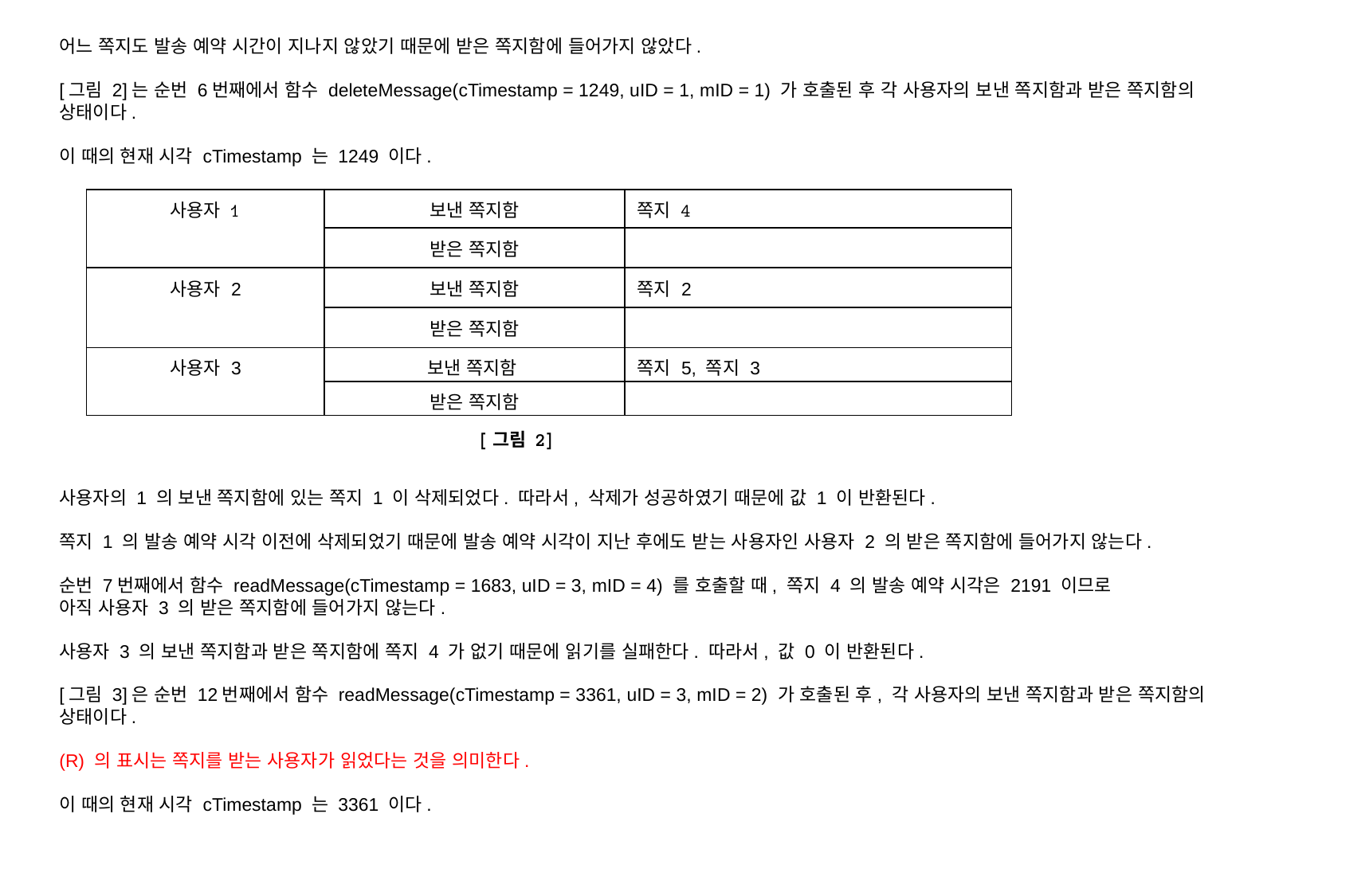

어느 쪽지도 발송 예약 시간이 지나지 않았기 때문에 받은 쪽지함에 들어가지 않았다.

[그림 2]는 순번 6번째에서 함수 deleteMessage(cTimestamp = 1249, uID = 1, mID = 1) 가 호출된 후 각 사용자의 보낸 쪽지함과 받은 쪽지함의 상태이다.

이 때의 현재 시각 cTimestamp 는 1249 이다.
| 사용자 1 | 보낸 쪽지함 | 쪽지 4 |
| --- | --- | --- |
|  | 받은 쪽지함 |  |
| 사용자 2 | 보낸 쪽지함 | 쪽지 2 |
|  | 받은 쪽지함 |  |
| 사용자 3 | 보낸 쪽지함 | 쪽지 5, 쪽지 3 |
|  | 받은 쪽지함 |  |
[그림 2]
사용자의 1 의 보낸 쪽지함에 있는 쪽지 1 이 삭제되었다. 따라서, 삭제가 성공하였기 때문에 값 1 이 반환된다.

쪽지 1 의 발송 예약 시각 이전에 삭제되었기 때문에 발송 예약 시각이 지난 후에도 받는 사용자인 사용자 2 의 받은 쪽지함에 들어가지 않는다.

순번 7번째에서 함수 readMessage(cTimestamp = 1683, uID = 3, mID = 4) 를 호출할 때, 쪽지 4 의 발송 예약 시각은 2191 이므로
아직 사용자 3 의 받은 쪽지함에 들어가지 않는다.

사용자 3 의 보낸 쪽지함과 받은 쪽지함에 쪽지 4 가 없기 때문에 읽기를 실패한다. 따라서, 값 0 이 반환된다.

[그림 3]은 순번 12번째에서 함수 readMessage(cTimestamp = 3361, uID = 3, mID = 2) 가 호출된 후, 각 사용자의 보낸 쪽지함과 받은 쪽지함의 상태이다.

(R) 의 표시는 쪽지를 받는 사용자가 읽었다는 것을 의미한다.

이 때의 현재 시각 cTimestamp 는 3361 이다.